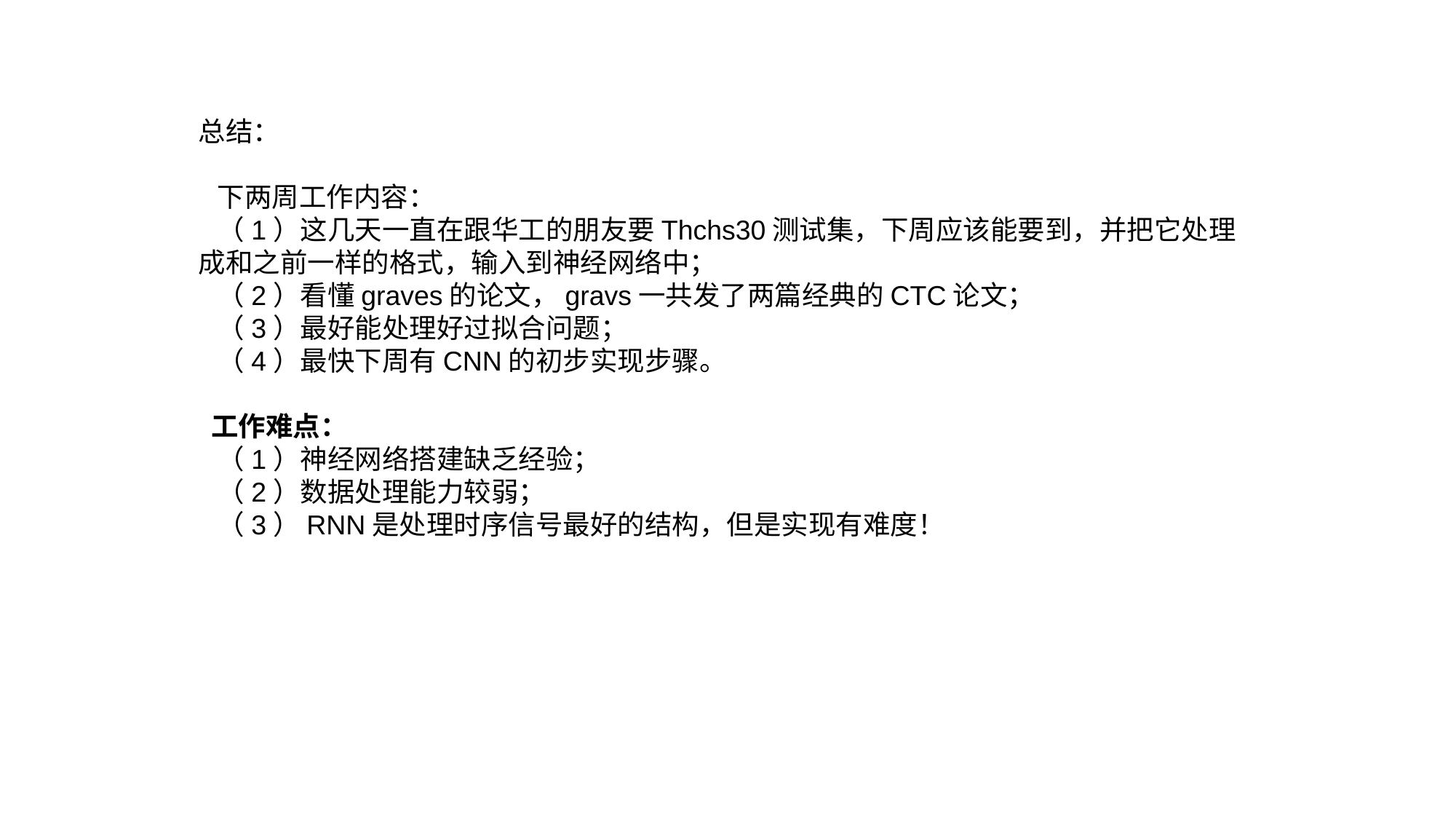

总结：

  下两周工作内容：
  （1）这几天一直在跟华工的朋友要Thchs30测试集，下周应该能要到，并把它处理成和之前一样的格式，输入到神经网络中；
  （2）看懂graves的论文，gravs一共发了两篇经典的CTC论文；
  （3）最好能处理好过拟合问题；
  （4）最快下周有CNN的初步实现步骤。

 工作难点：
  （1）神经网络搭建缺乏经验；
  （2）数据处理能力较弱；
  （3）RNN是处理时序信号最好的结构，但是实现有难度！